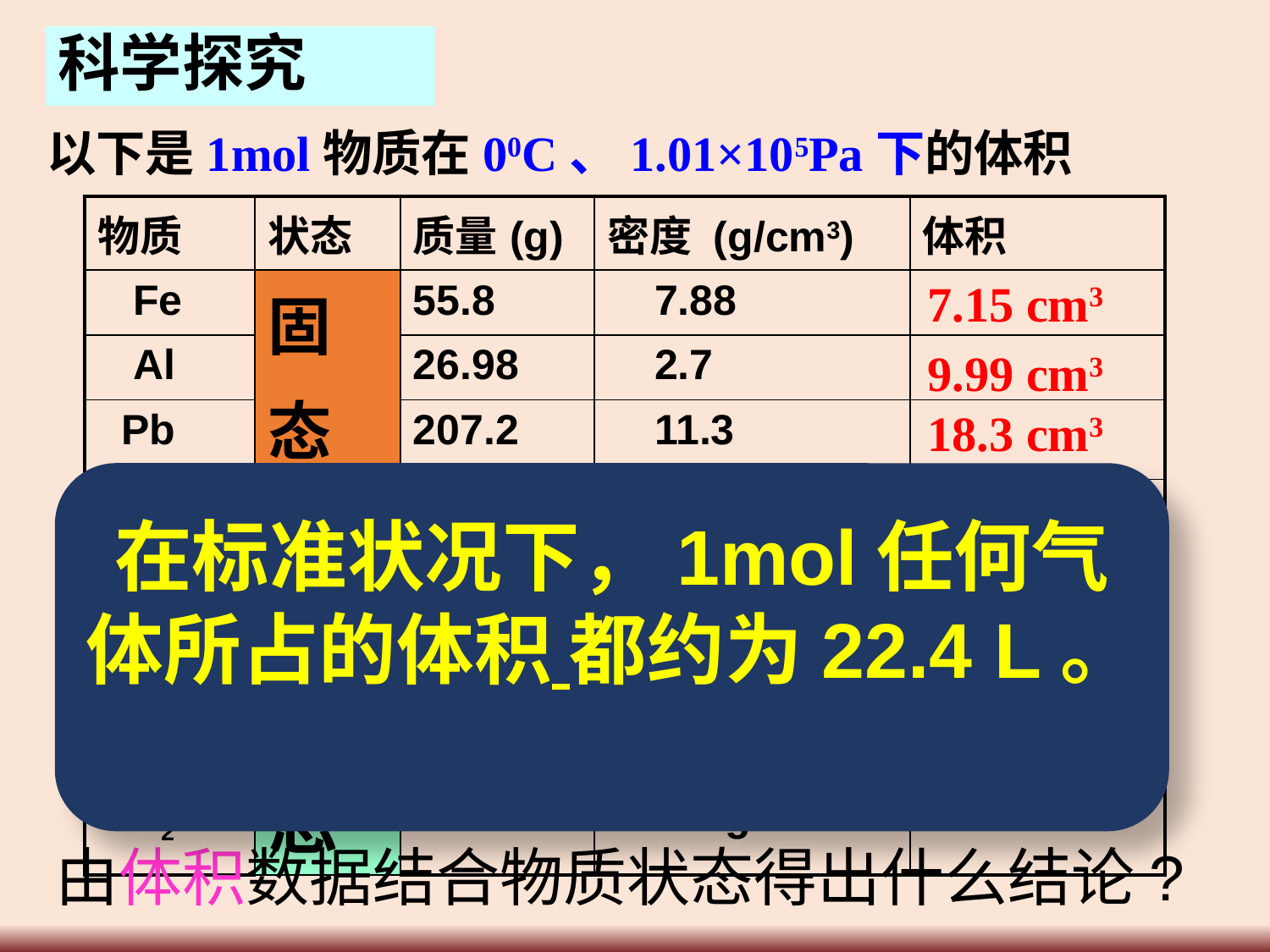

# 科学探究
以下是1mol物质在00C、1.01×105Pa下的体积
| 物质 | 状态 | 质量(g) | 密度 (g/cm3) | 体积 |
| --- | --- | --- | --- | --- |
| Fe | 固 态 | 55.8 | 7.88 |  |
| Al |  | 26.98 | 2.7 |  |
| Pb |  | 207.2 | 11.3 |  |
| H2O | 液 态 | 18.0 | 1.0 |  |
| H2SO4 |  | 98.0 | 1.83 |  |
| H2 | 气 态 | 2.016 | 0.0899 g/ L |  |
| O2 |  | 32.00 | 1.43 g/ L |  |
| CO2 |  | 44.01 | 1.977 g/ L |  |
7.15 cm3
9.99 cm3
18.3 cm3
在标准状况下，1mol任何气体所占的体积 都约为22.4 L。

18.0cm3
53.6 cm3
22.4 L
22.4 L
22.3 L
由体积数据结合物质状态得出什么结论?